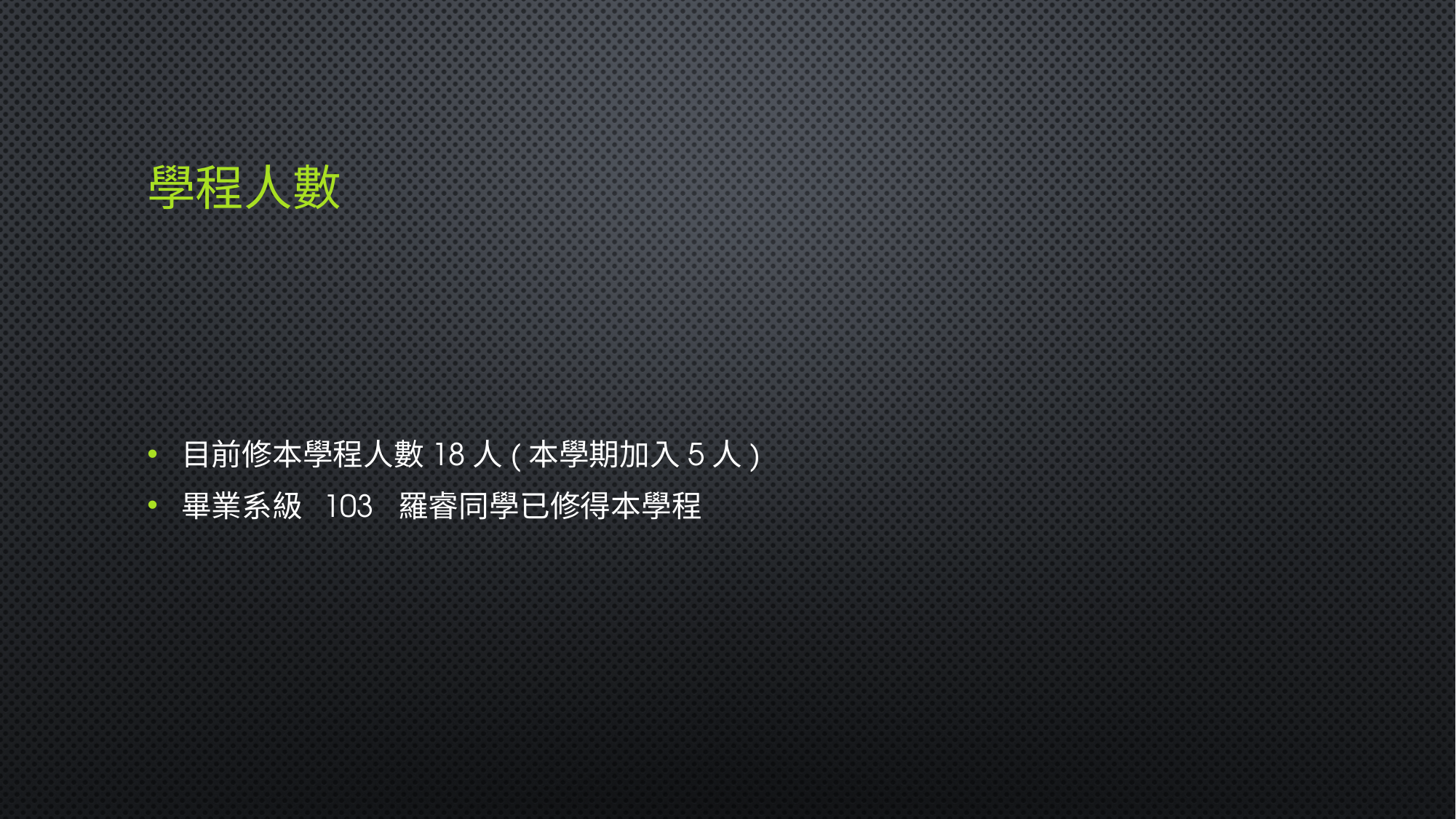

# 學程人數
目前修本學程人數18人(本學期加入5人)
畢業系級  103  羅睿同學已修得本學程